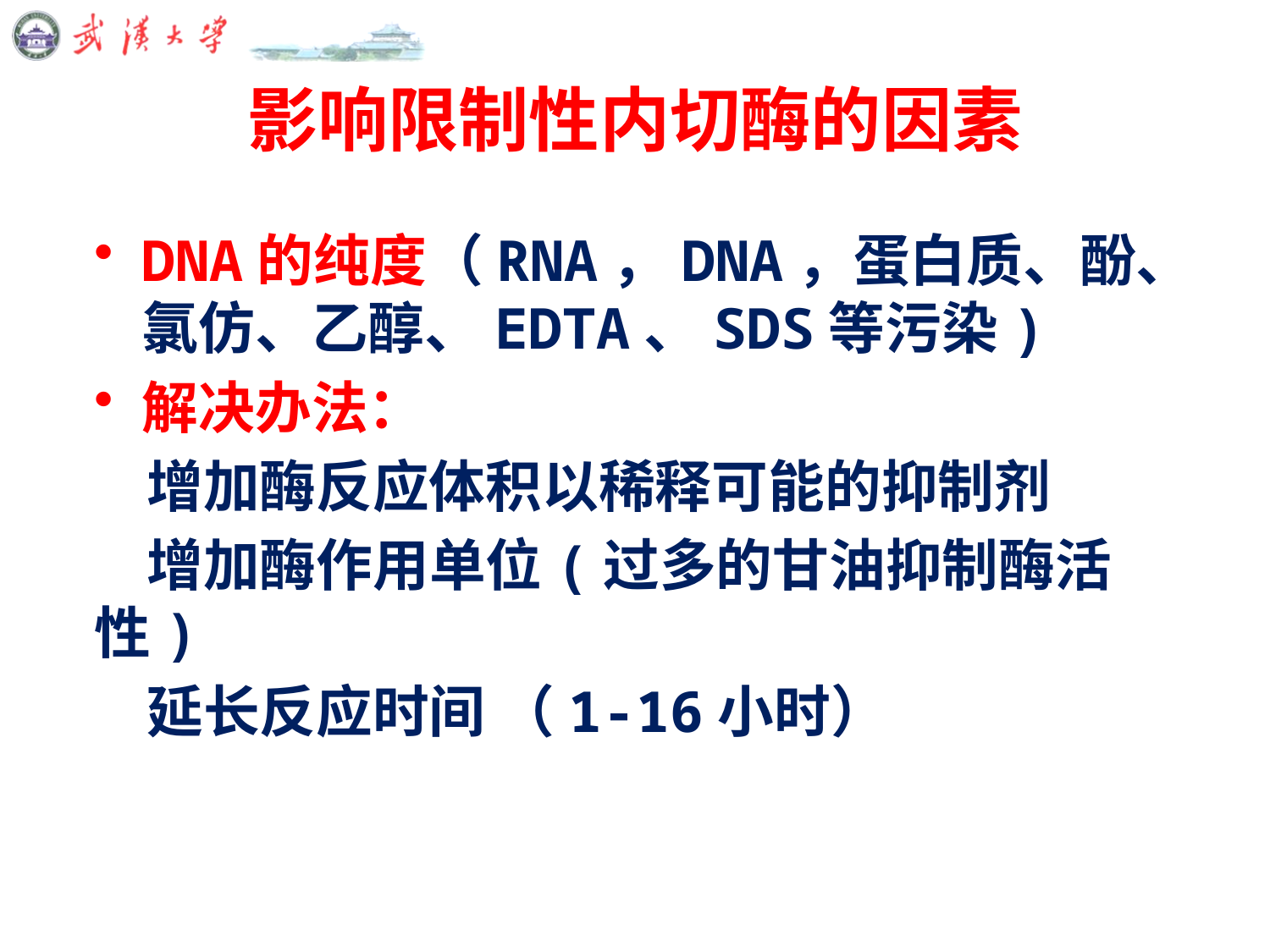

# 影响限制性内切酶的因素

DNA的纯度（RNA，DNA，蛋白质、酚、氯仿、乙醇、EDTA、SDS等污染)
解决办法：
   增加酶反应体积以稀释可能的抑制剂
   增加酶作用单位(过多的甘油抑制酶活性)
   延长反应时间 （1-16小时）